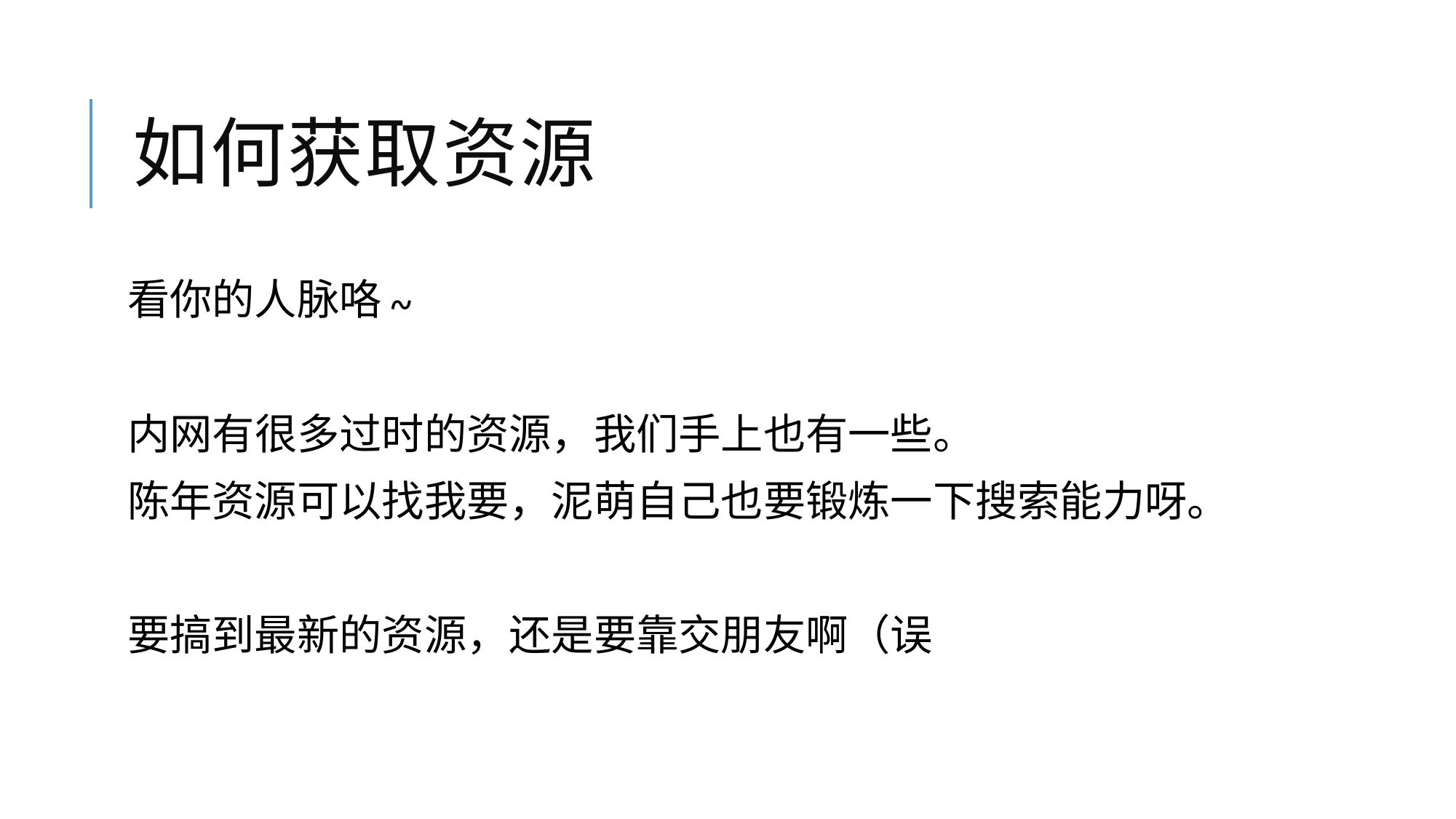

# 如何获取资源
看你的人脉咯~

内网有很多过时的资源，我们手上也有一些。
陈年资源可以找我要，泥萌自己也要锻炼一下搜索能力呀。

要搞到最新的资源，还是要靠交朋友啊（误